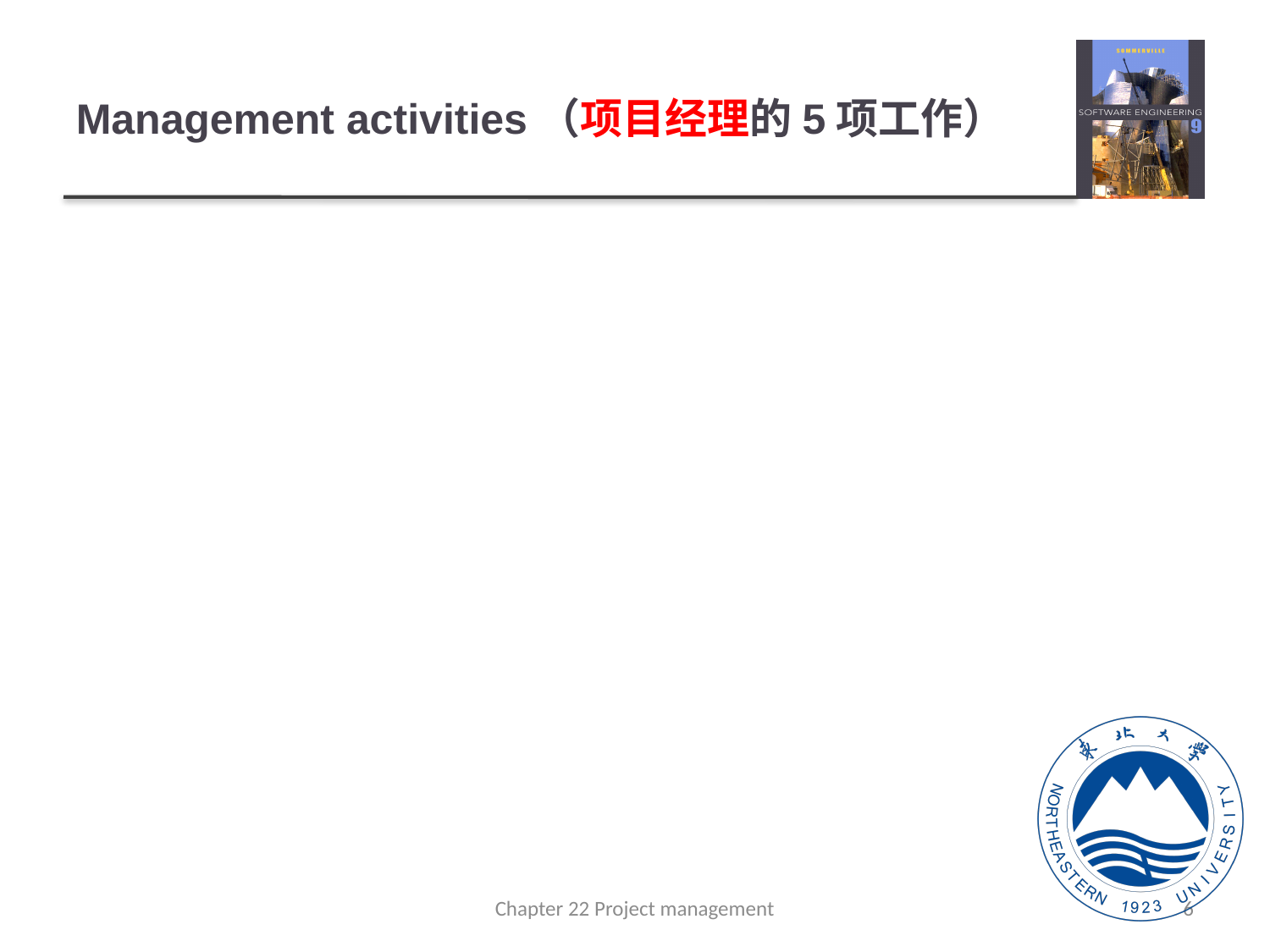

# Management activities（项目经理的5项工作）
Project planning 项目规划
Project managers are responsible for planning. estimating and scheduling project development and assigning people to tasks.
Reporting 工作报告
Project managers are usually responsible for reporting on the progress of a project to customers and to the managers of the company developing the software.
Risk management风险管理
 Project managers assess the risks that may affect a project, monitor these risks and take action when problems arise.
评估风险、监管风险、解决问题
Chapter 22 Project management
6